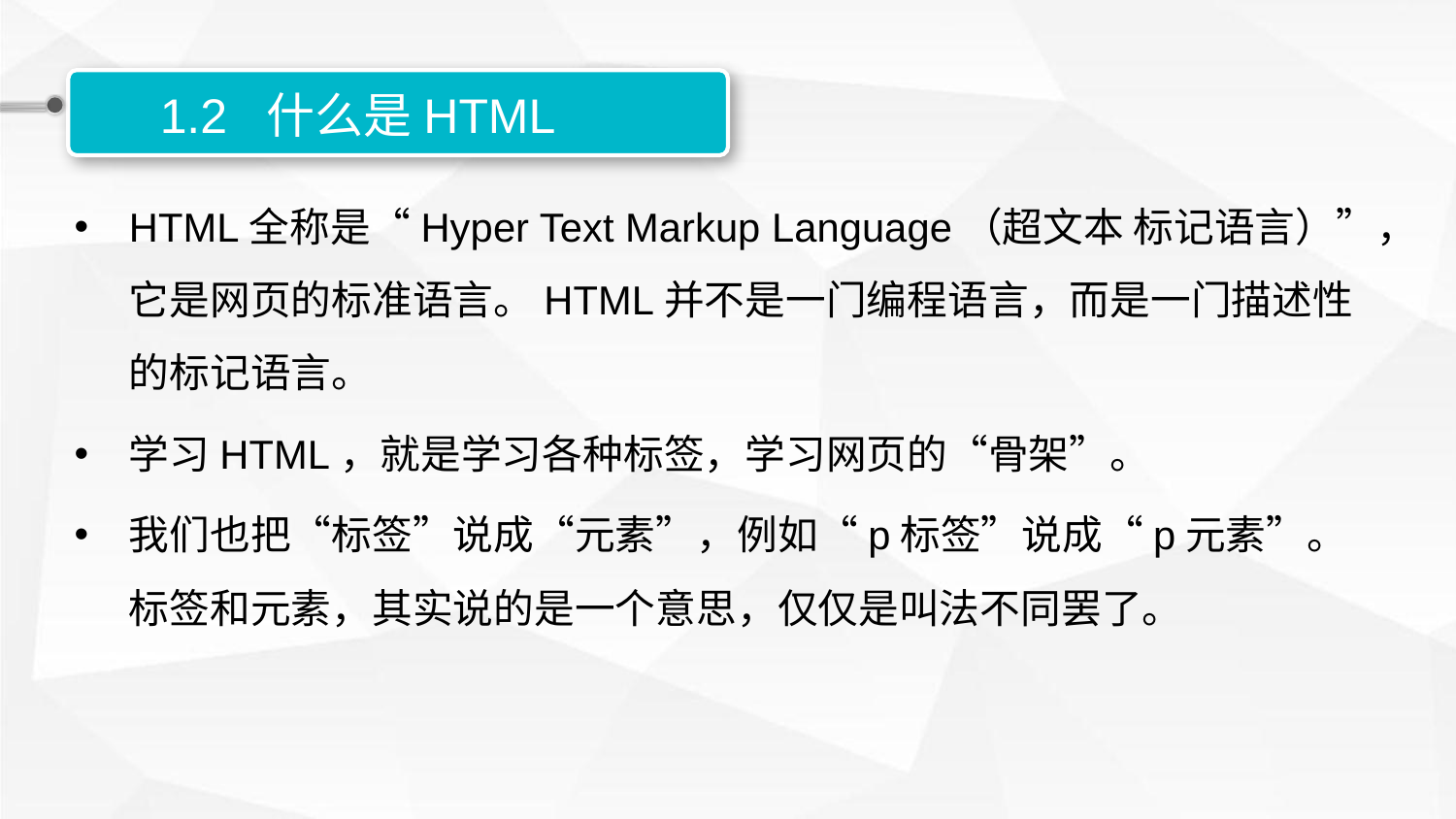

1.2  什么是HTML

HTML全称是“Hyper Text Markup Language（超文本 标记语言）”，它是网页的标准语言。HTML并不是一门编程语言，而是一门描述性的标记语言。
学习HTML，就是学习各种标签，学习网页的“骨架”。
我们也把“标签”说成“元素”，例如“p标签”说成“p元素”。标签和元素，其实说的是一个意思，仅仅是叫法不同罢了。